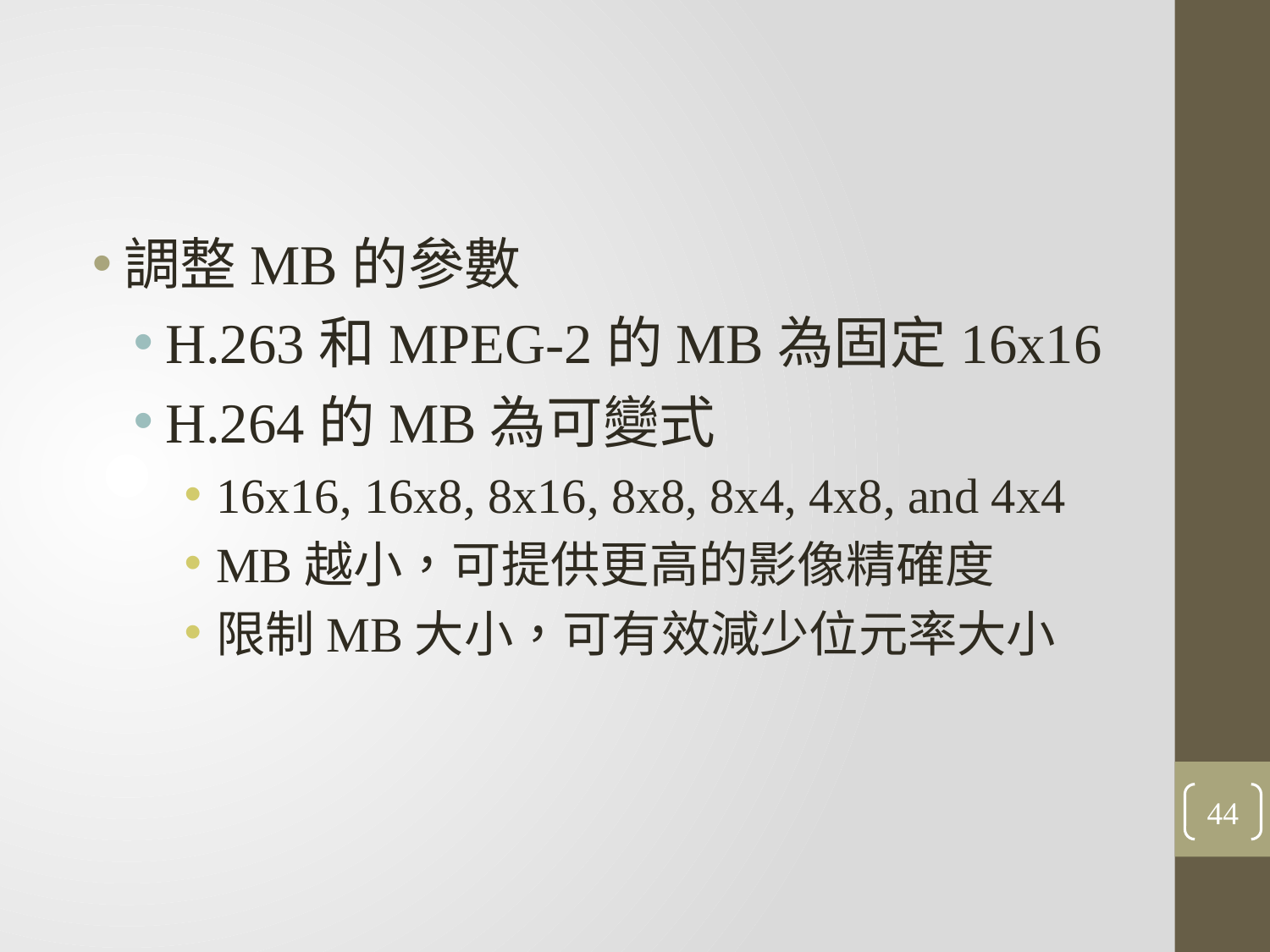

#
調整MB的參數
H.263和MPEG-2的MB為固定16x16
H.264的MB為可變式
16x16, 16x8, 8x16, 8x8, 8x4, 4x8, and 4x4
MB越小，可提供更高的影像精確度
限制MB大小，可有效減少位元率大小

44